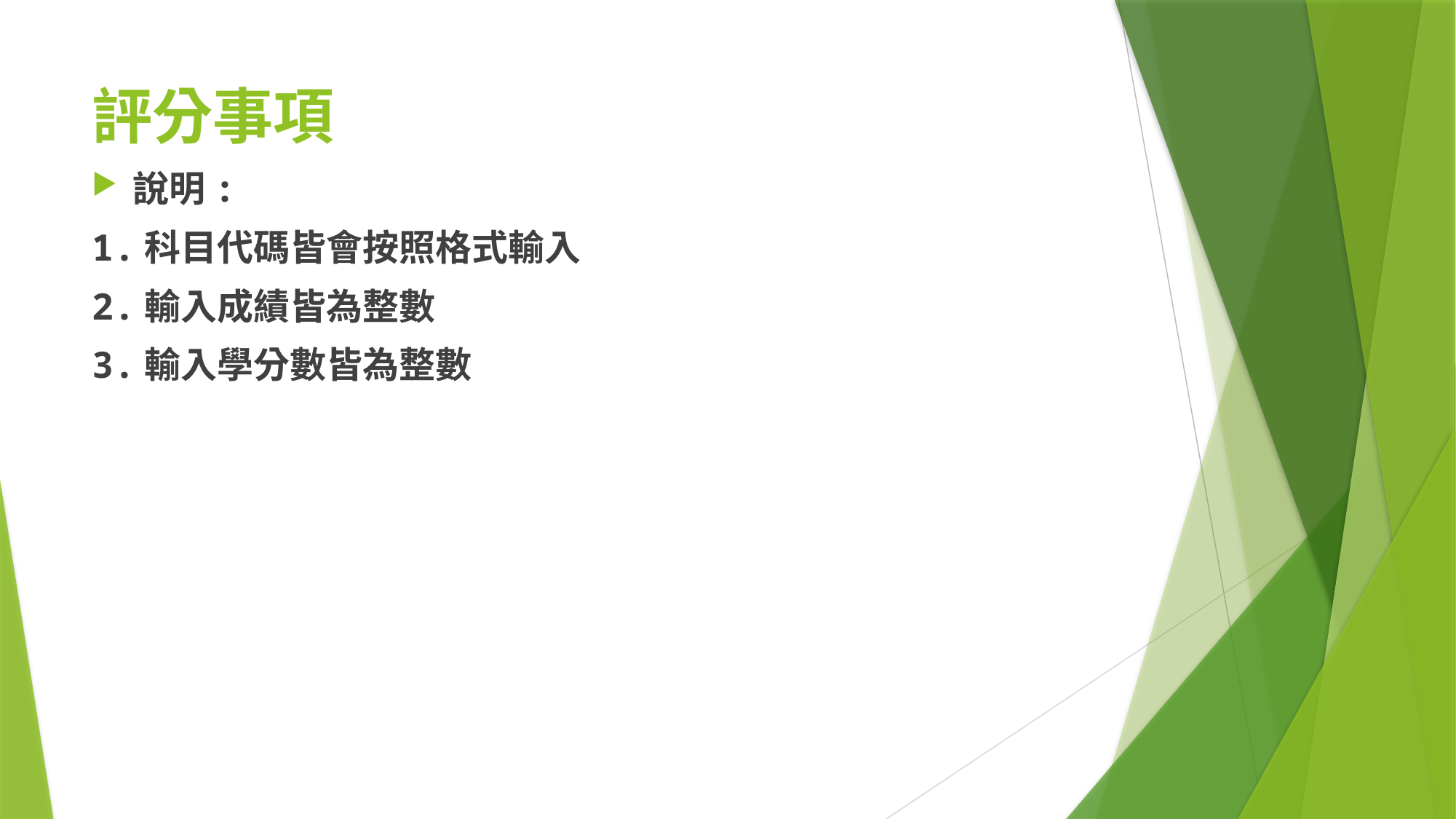

# 評分事項
說明:
1.科目代碼皆會按照格式輸入
2.輸入成績皆為整數
3.輸入學分數皆為整數